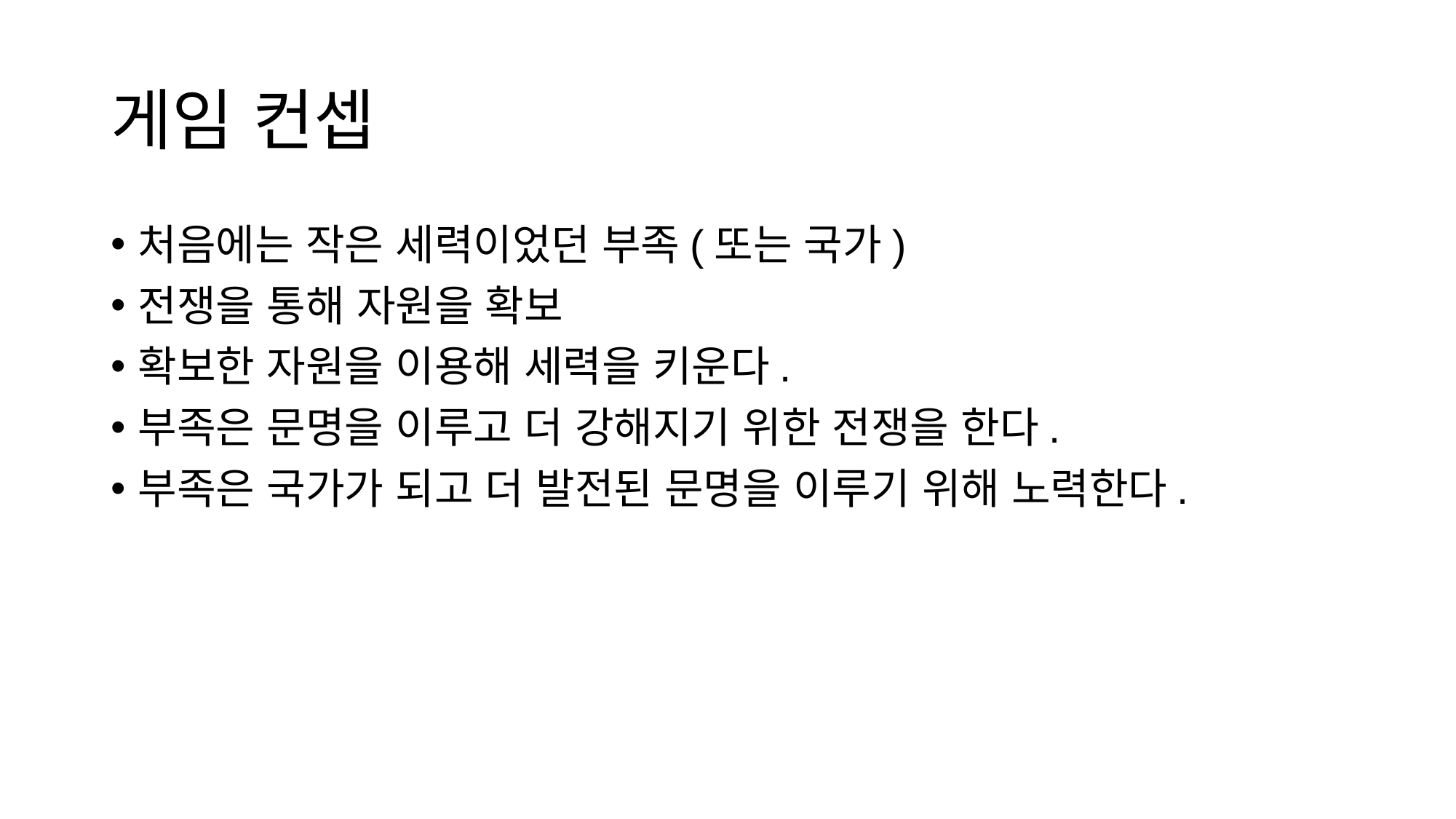

# 게임 컨셉
처음에는 작은 세력이었던 부족(또는 국가)
전쟁을 통해 자원을 확보
확보한 자원을 이용해 세력을 키운다.
부족은 문명을 이루고 더 강해지기 위한 전쟁을 한다.
부족은 국가가 되고 더 발전된 문명을 이루기 위해 노력한다.